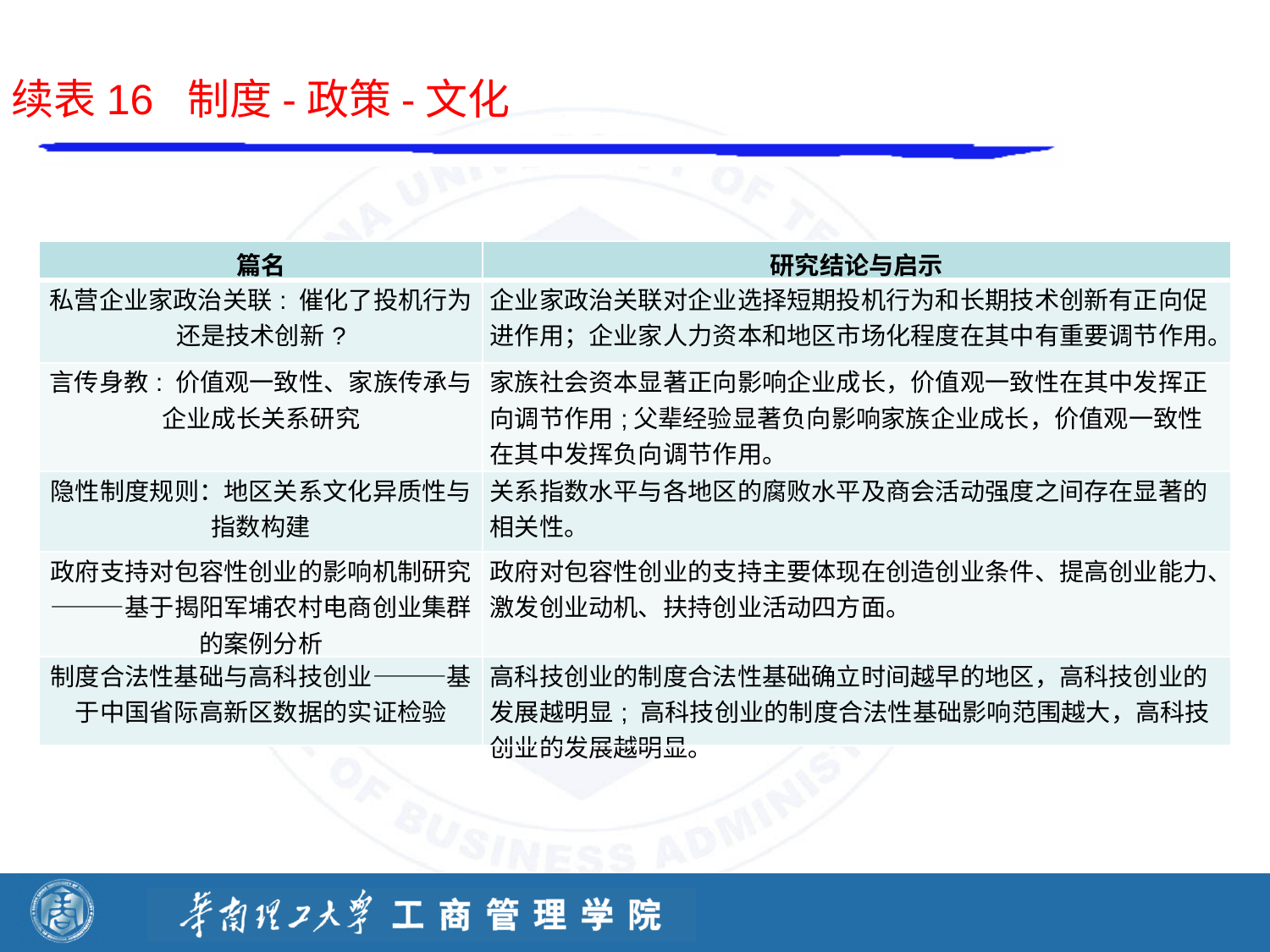

续表16  制度-政策-文化
| 篇名 | 研究结论与启示 |
| --- | --- |
| 私营企业家政治关联: 催化了投机行为还是技术创新? | 企业家政治关联对企业选择短期投机行为和长期技术创新有正向促进作用；企业家人力资本和地区市场化程度在其中有重要调节作用。 |
| 言传身教: 价值观一致性、家族传承与 企业成长关系研究 | 家族社会资本显著正向影响企业成长，价值观一致性在其中发挥正向调节作用;父辈经验显著负向影响家族企业成长，价值观一致性在其中发挥负向调节作用。 |
| 隐性制度规则：地区关系文化异质性与指数构建 | 关系指数水平与各地区的腐败水平及商会活动强度之间存在显著的相关性。 |
| 政府支持对包容性创业的影响机制研究 ———基于揭阳军埔农村电商创业集群的案例分析 | 政府对包容性创业的支持主要体现在创造创业条件、提高创业能力、激发创业动机、扶持创业活动四方面。 |
| 制度合法性基础与高科技创业———基于中国省际高新区数据的实证检验 | 高科技创业的制度合法性基础确立时间越早的地区，高科技创业的发展越明显; 高科技创业的制度合法性基础影响范围越大，高科技创业的发展越明显。 |